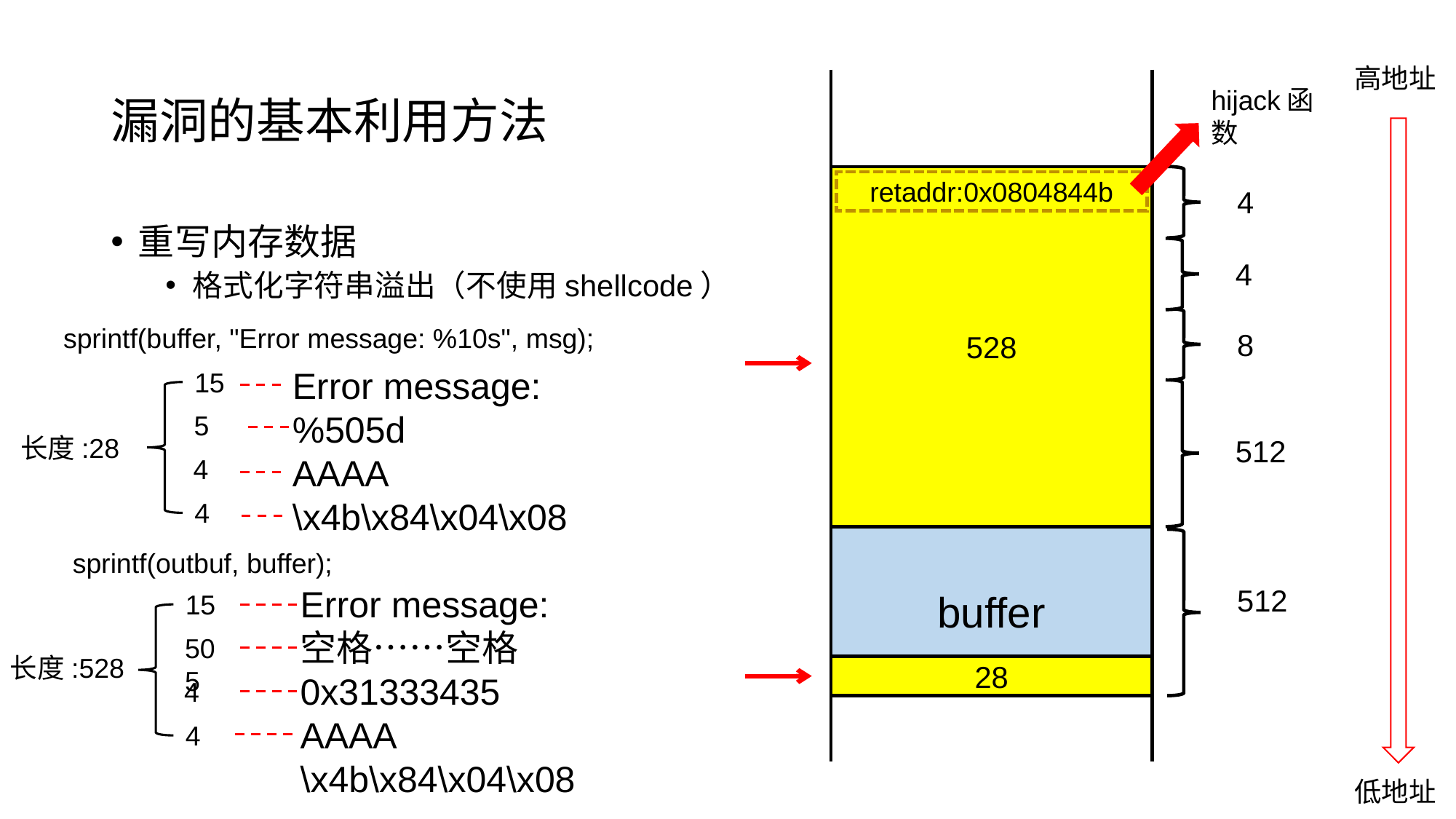

# 漏洞的基本利用方法
高地址
hijack函数

retaddr
528
retaddr:0x0804844b
4
重写内存数据
格式化字符串溢出（不使用shellcode）

 ebp

4
保留区内容

sprintf(buffer, "Error message: %10s", msg);
8
Error message:
%505d
AAAA
\x4b\x84\x04\x08
15
outbuf

5
长度:28
512
4
4
buffer

sprintf(outbuf, buffer);
Error message:
空格……空格0x31333435
AAAA
\x4b\x84\x04\x08
512
15

505
长度:528
28
4
4
低地址